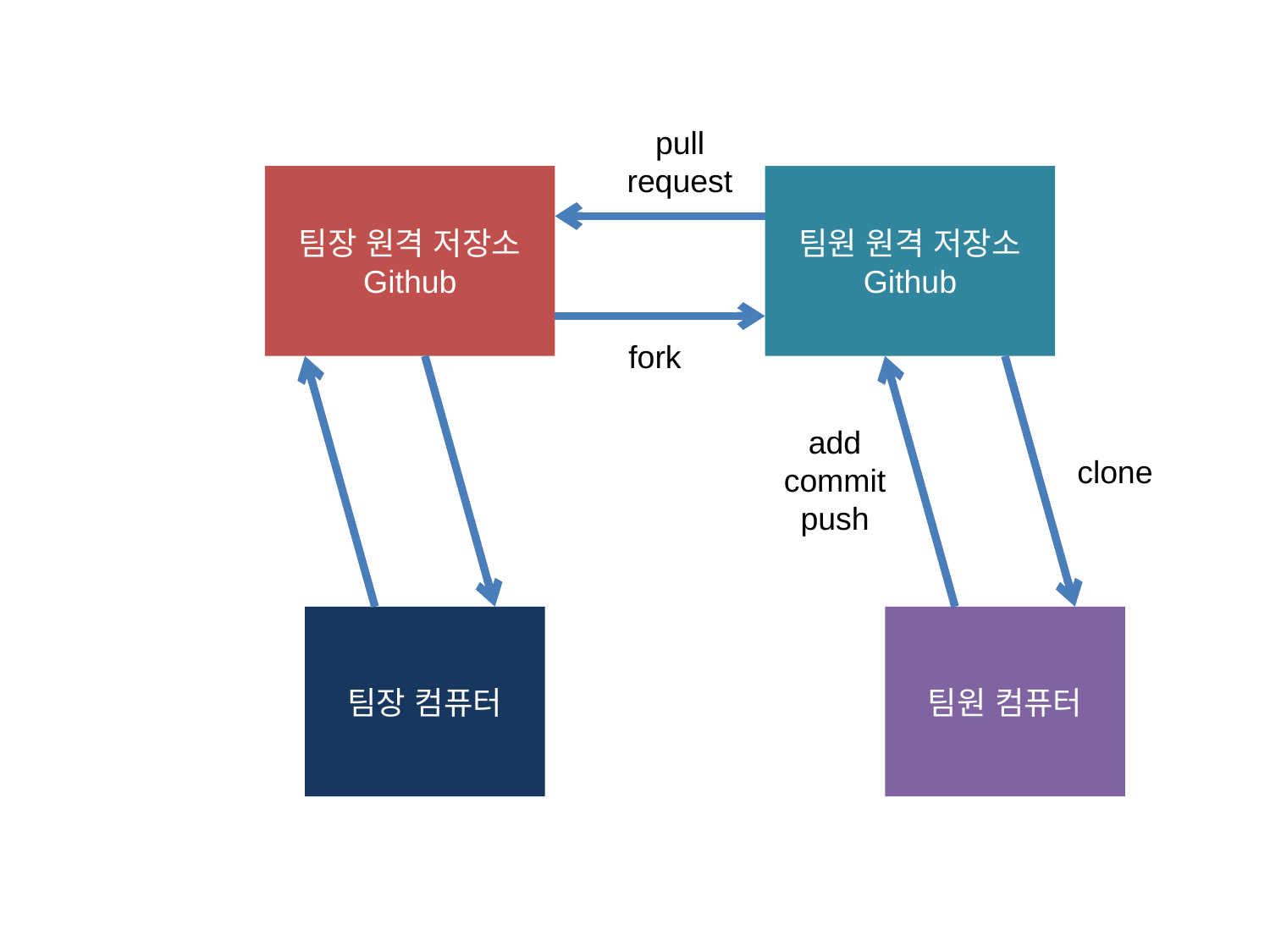

pull request
팀장 원격 저장소
Github
팀원 원격 저장소
Github
fork
add
commit
push
clone
팀장 컴퓨터
팀원 컴퓨터